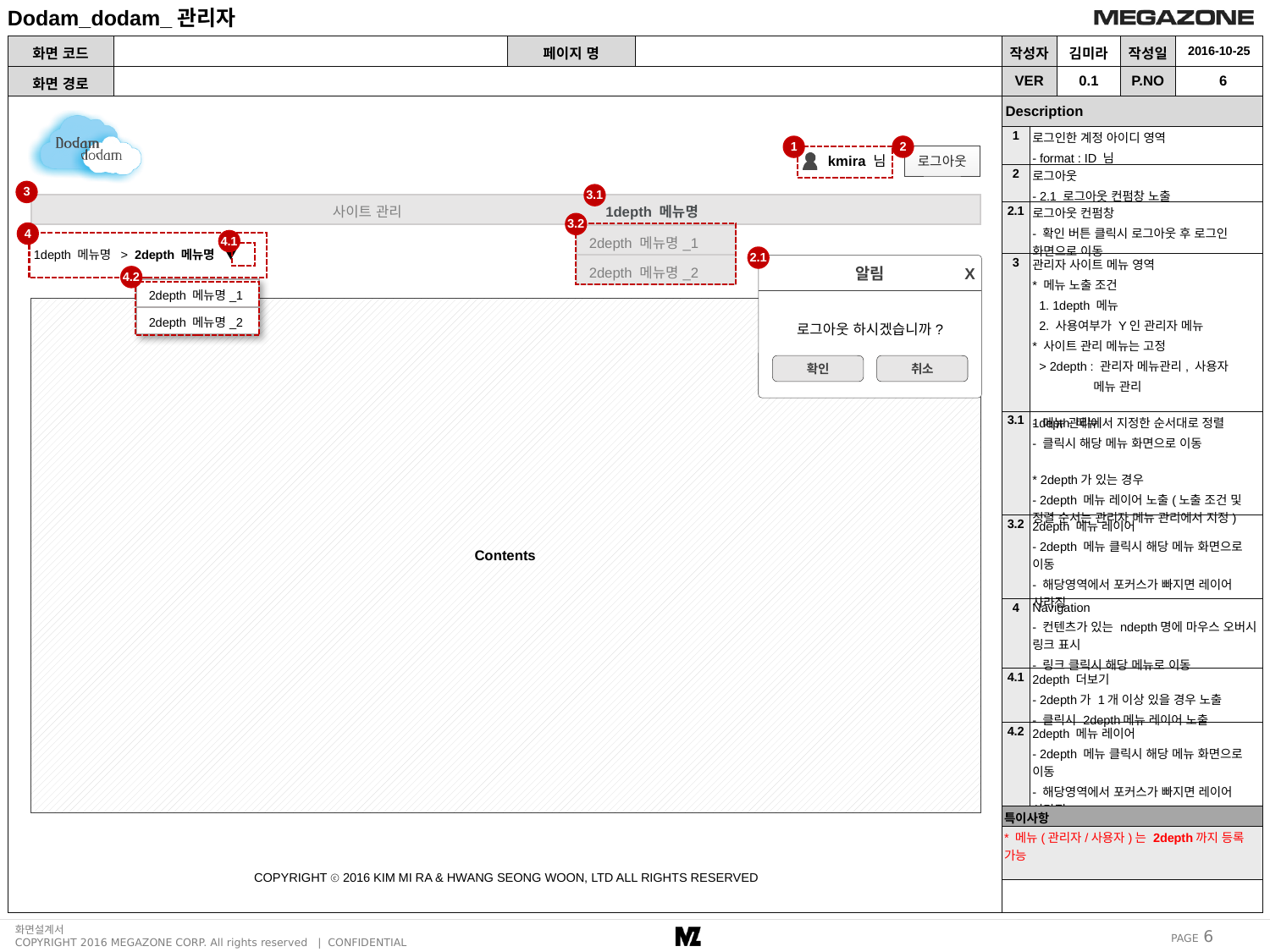

| 1 | 로그인한 계정 아이디 영역 - format : ID 님 |
| --- | --- |
| 2 | 로그아웃 - 2.1 로그아웃 컨펌창 노출 |
| 2.1 | 로그아웃 컨펌창 - 확인 버튼 클릭시 로그아웃 후 로그인 화면으로 이동 |
| 3 | 관리자 사이트 메뉴 영역 \* 메뉴 노출 조건 1. 1depth 메뉴 2. 사용여부가 Y인 관리자 메뉴 \* 사이트 관리 메뉴는 고정 > 2depth : 관리자 메뉴관리, 사용자 메뉴 관리 - 메뉴 관리에서 지정한 순서대로 정렬 |
| 3.1 | 1depth 메뉴 - 클릭시 해당 메뉴 화면으로 이동 \* 2depth가 있는 경우 - 2depth 메뉴 레이어 노출(노출 조건 및 정렬 순서는 관리자 메뉴 관리에서 지정) |
| 3.2 | 2depth 메뉴 레이어 - 2depth 메뉴 클릭시 해당 메뉴 화면으로 이동 - 해당영역에서 포커스가 빠지면 레이어 사라짐 |
| 4 | Navigation - 컨텐츠가 있는 ndepth명에 마우스 오버시 링크 표시 - 링크 클릭시 해당 메뉴로 이동 |
| 4.1 | 2depth 더보기 - 2depth가 1개 이상 있을 경우 노출 - 클릭시 2depth메뉴 레이어 노출 |
| 4.2 | 2depth 메뉴 레이어 - 2depth 메뉴 클릭시 해당 메뉴 화면으로 이동 - 해당영역에서 포커스가 빠지면 레이어 사라짐 |
| 특이사항 |  |
| \* 메뉴(관리자/사용자)는 2depth까지 등록 가능 |  |
2
1

3
3.1
|  | 사이트 관리 | 1depth 메뉴명 |  |
| --- | --- | --- | --- |
3.2
4

| 2depth 메뉴명\_1 |
| --- |
| 2depth 메뉴명\_2 |
4.1

1depth 메뉴명  >  2depth 메뉴명   ▼

2.1

알림
X
로그아웃 하시겠습니까?
확인
4.2
| 2depth 메뉴명\_1 |
| --- |
| 2depth 메뉴명\_2 |

Contents
취소